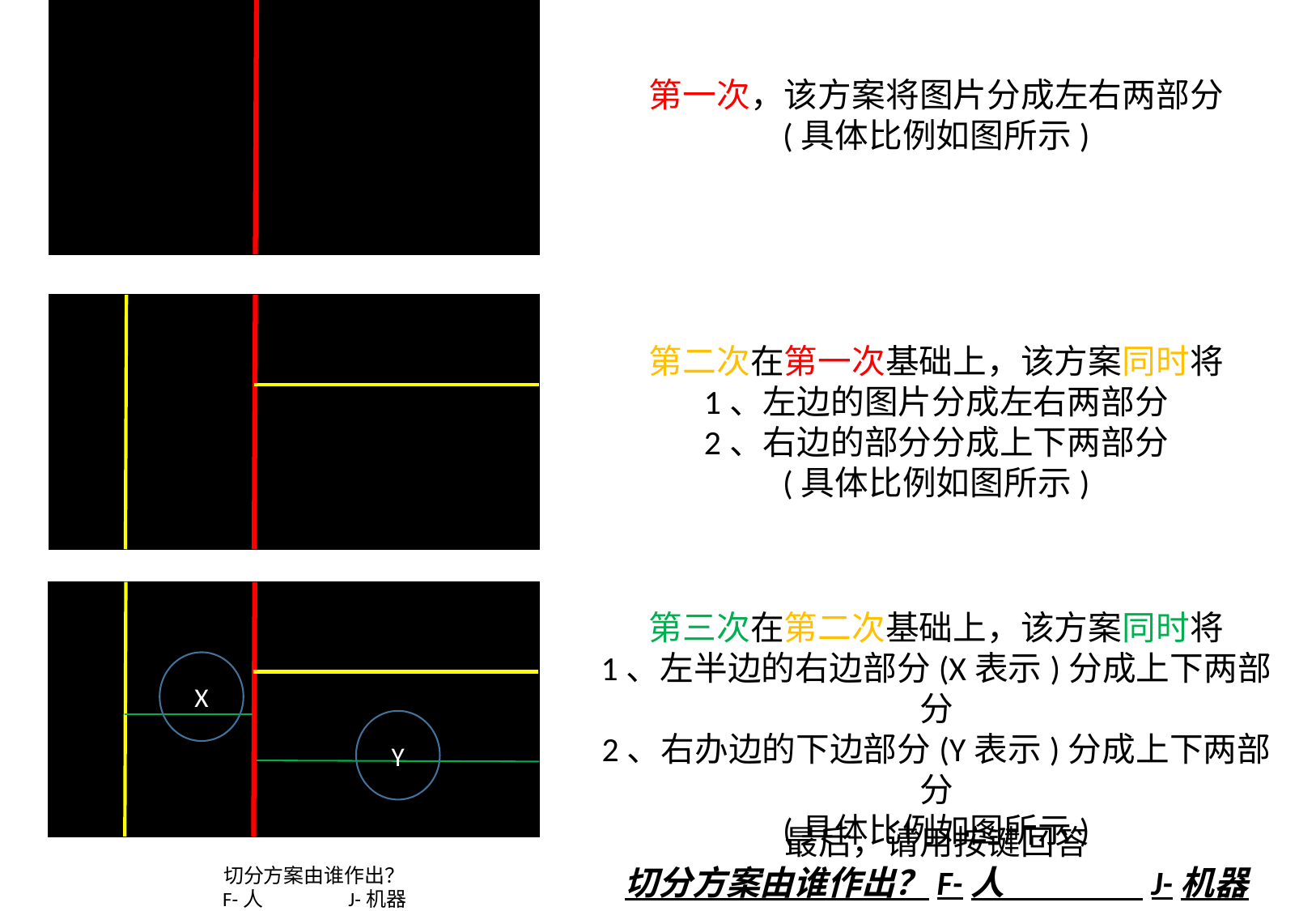

第一次，该方案将图片分成左右两部分
(具体比例如图所示)

第二次在第一次基础上，该方案同时将
1、左边的图片分成左右两部分
2、右边的部分分成上下两部分
(具体比例如图所示)

第三次在第二次基础上，该方案同时将
1、左半边的右边部分(X表示)分成上下两部分
2、右办边的下边部分(Y表示)分成上下两部分
(具体比例如图所示)
X
Y
最后，请用按键回答
切分方案由谁作出？F-人                  J-机器
切分方案由谁作出？
F-人                  J-机器